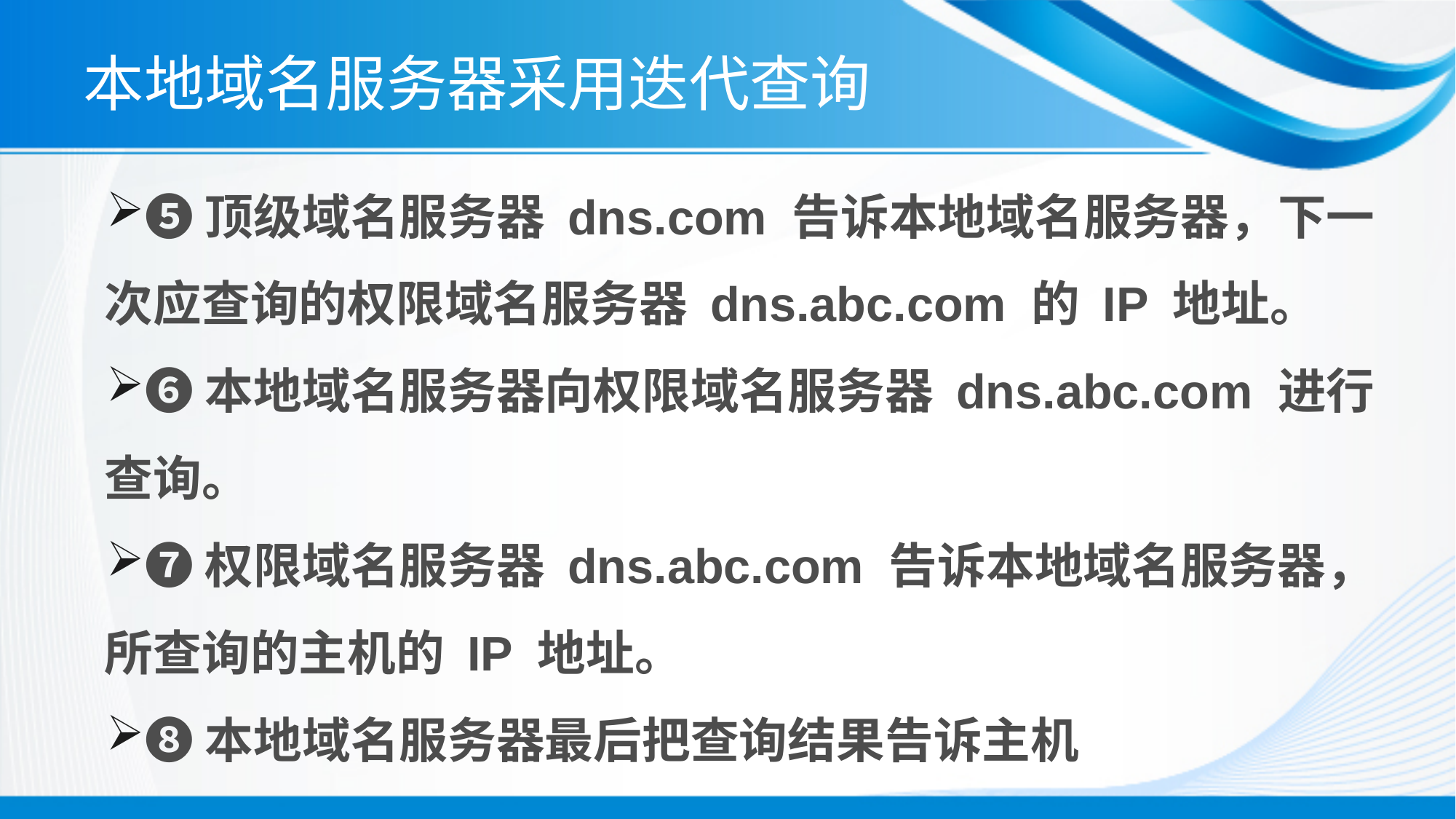

# 本地域名服务器采用迭代查询
❺顶级域名服务器 dns.com 告诉本地域名服务器，下一次应查询的权限域名服务器 dns.abc.com 的 IP 地址。
❻本地域名服务器向权限域名服务器 dns.abc.com 进行查询。
❼权限域名服务器 dns.abc.com 告诉本地域名服务器，所查询的主机的 IP 地址。
❽本地域名服务器最后把查询结果告诉主机 m.xyz.com。